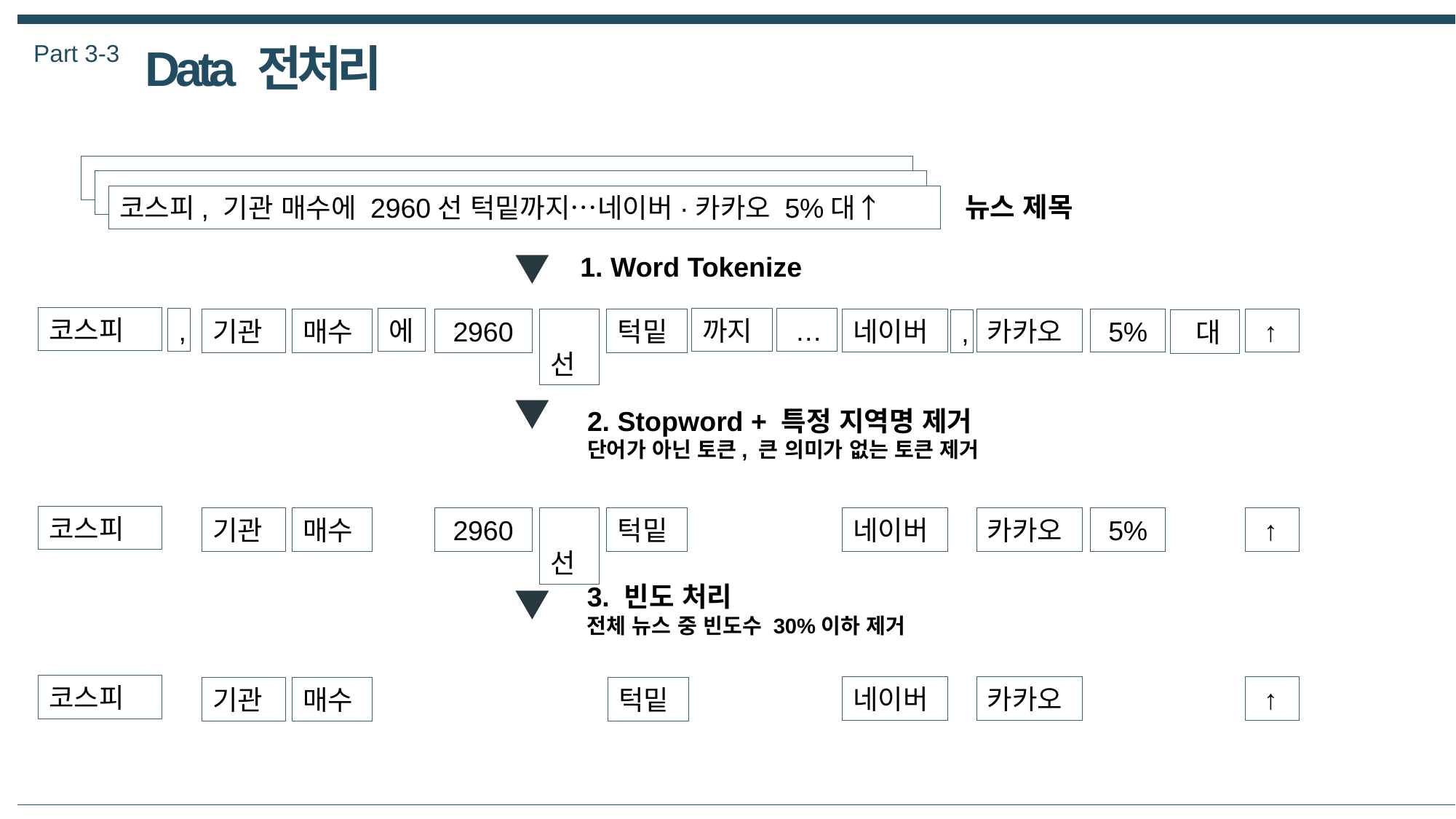

Part 3-3
Data 전처리

뉴스 제목
코스피, 기관 매수에 2960선 턱밑까지…네이버·카카오 5%대↑
1. Word Tokenize

코스피
에
까지
 …
,
 선
네이버
카카오
 5%
 ↑
기관
매수
 2960
턱밑
,
 대
2. Stopword + 특정 지역명 제거
단어가 아닌 토큰, 큰 의미가 없는 토큰 제거

코스피
 선
네이버
카카오
 5%
 ↑
기관
매수
 2960
턱밑
3. 빈도 처리
전체 뉴스 중 빈도수 30%이하 제거

코스피
네이버
카카오
 ↑
기관
매수
턱밑